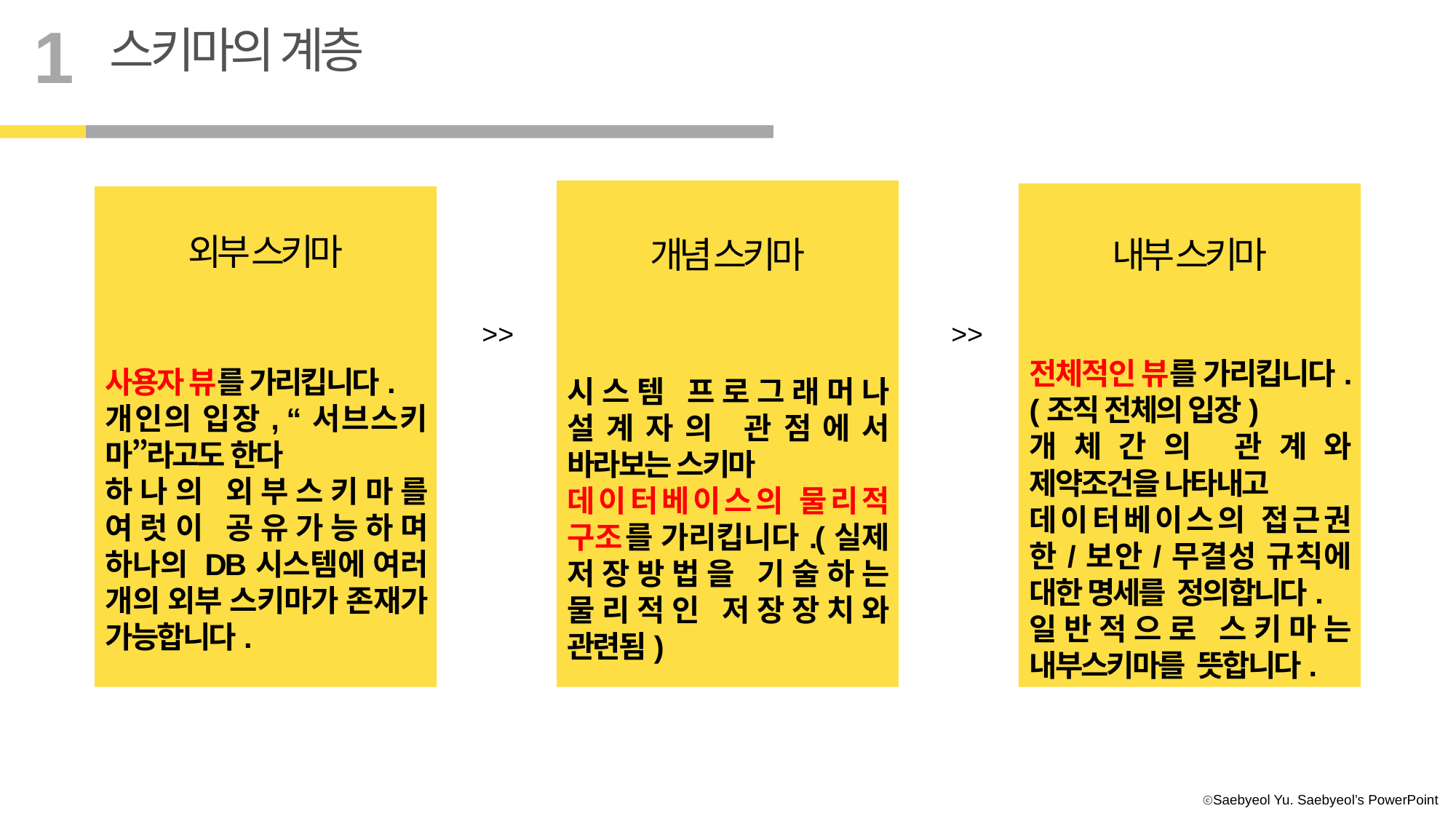

1
스키마의 계층

외부 스키마
개념 스키마
내부 스키마
>>
>>
전체적인 뷰를 가리킵니다.(조직 전체의 입장)
개체간의 관계와 제약조건을 나타내고
데이터베이스의 접근권한/보안/무결성 규칙에 대한 명세를  정의합니다.
일반적으로 스키마는 내부스키마를  뜻합니다.
사용자 뷰를 가리킵니다.
개인의 입장, “서브스키마”라고도 한다
하나의 외부스키마를 여럿이 공유가능하며 하나의 DB시스템에 여러 개의 외부 스키마가 존재가 가능합니다.
시스템 프로그래머나 설계자의 관점에서 바라보는 스키마
데이터베이스의 물리적 구조를 가리킵니다.(실제 저장방법을 기술하는 물리적인 저장장치와 관련됨)